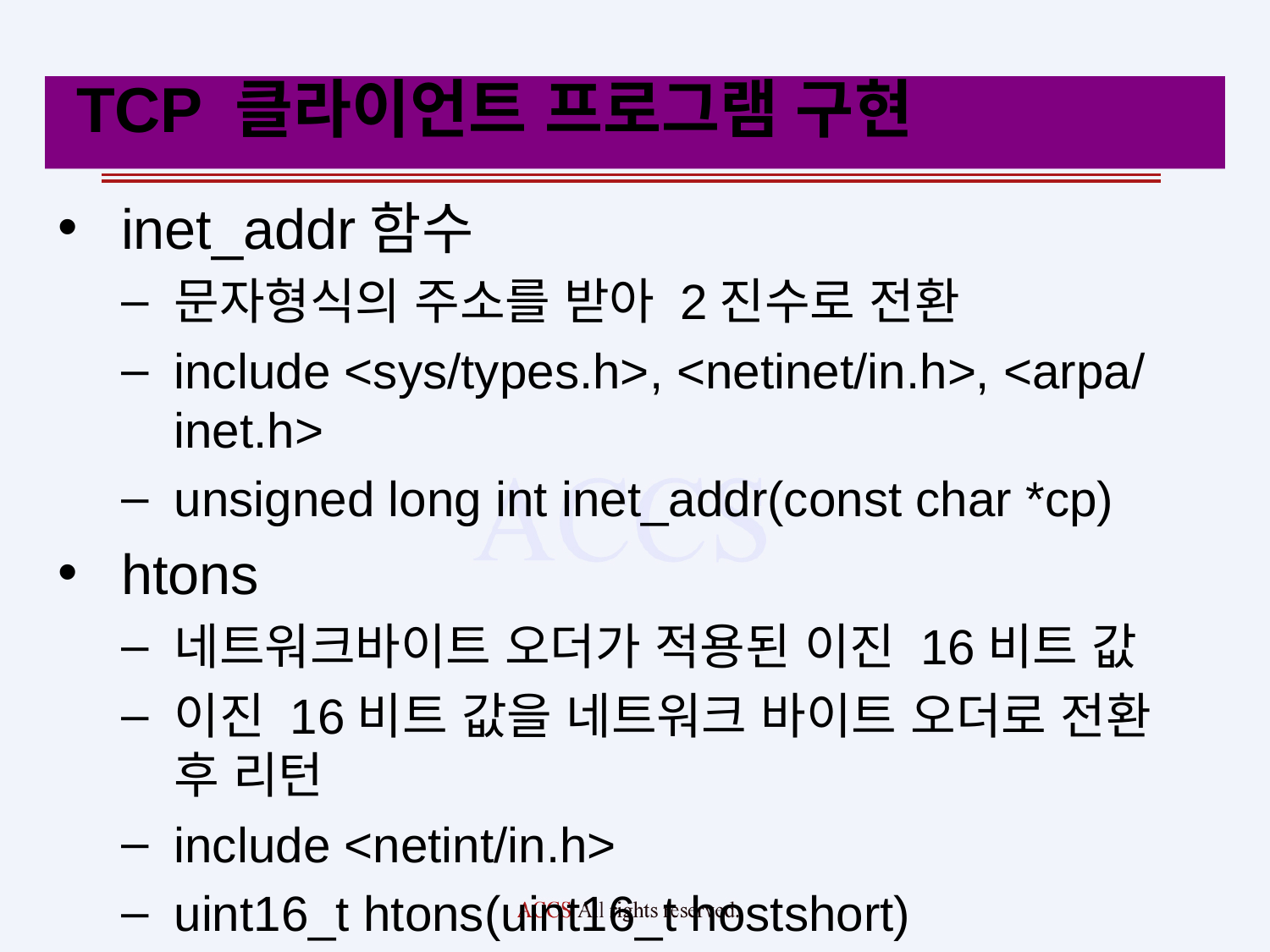

# TCP 클라이언트 프로그램 구현

inet_addr함수
문자형식의 주소를 받아 2진수로 전환
include <sys/types.h>, <netinet/in.h>, <arpa/inet.h>
unsigned long int inet_addr(const char *cp)
htons
네트워크바이트 오더가 적용된 이진 16비트 값
이진 16비트 값을 네트워크 바이트 오더로 전환 후 리턴
include <netint/in.h>
uint16_t htons(uint16_t hostshort)